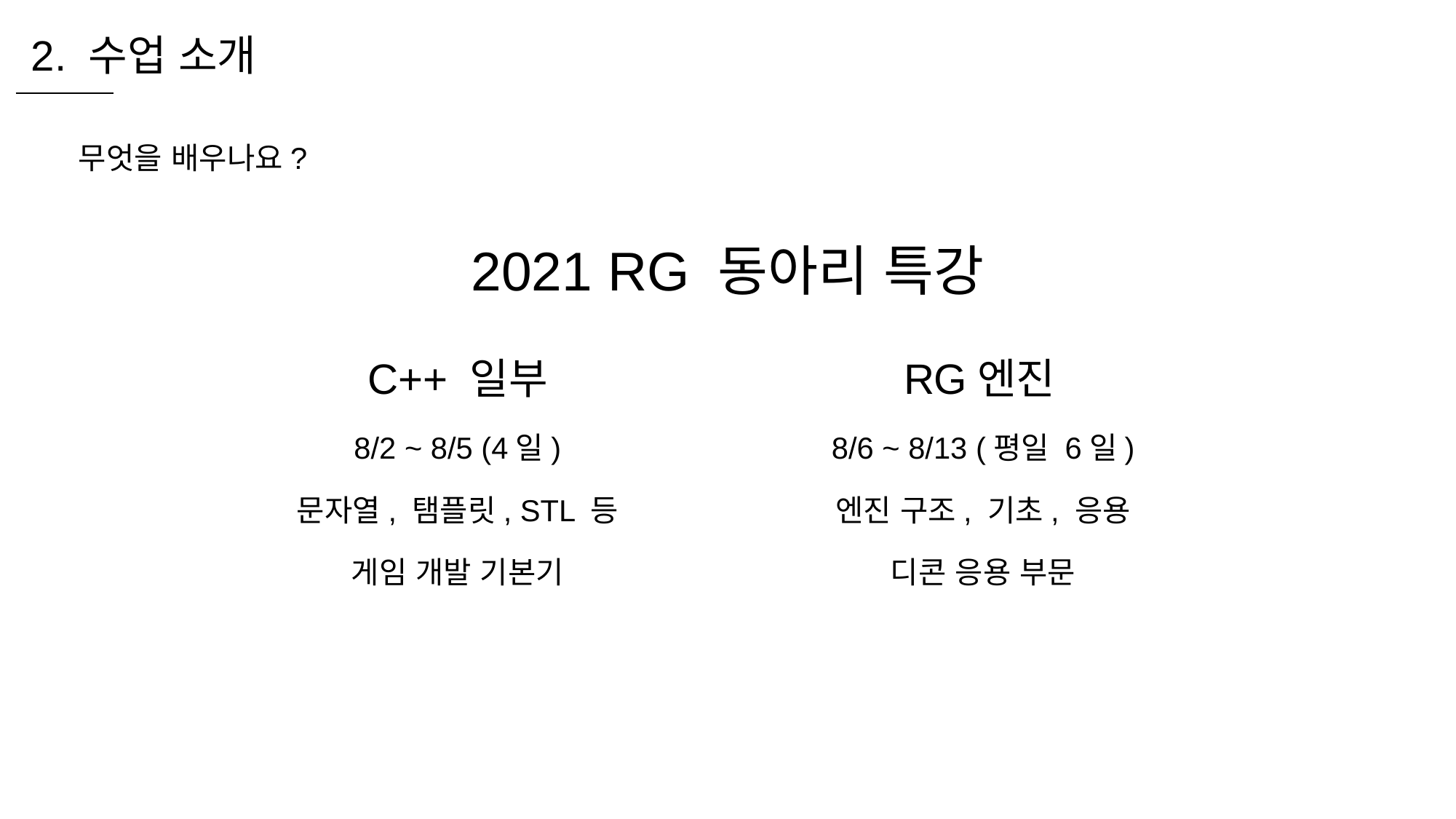

2. 수업 소개
무엇을 배우나요?
2021 RG 동아리 특강
C++ 일부
RG엔진
8/2 ~ 8/5 (4일)
8/6 ~ 8/13 (평일 6일)
문자열, 탬플릿, STL 등
엔진 구조, 기초, 응용
게임 개발 기본기
디콘 응용 부문